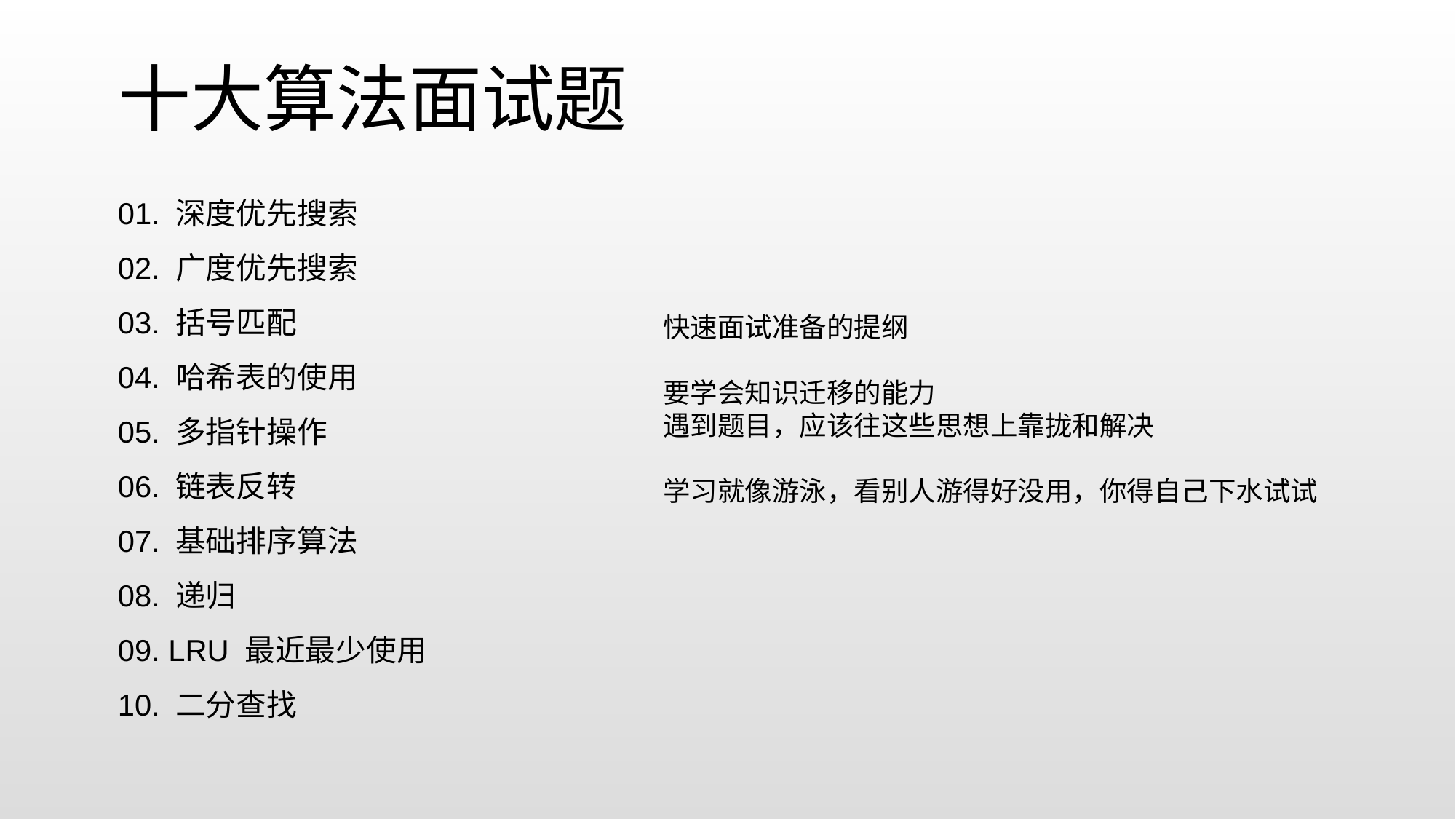

十大算法面试题
01. 深度优先搜索
02. 广度优先搜索
03. 括号匹配
04. 哈希表的使用
05. 多指针操作
06. 链表反转
07. 基础排序算法
08. 递归
09. LRU 最近最少使用
10. 二分查找
快速面试准备的提纲

要学会知识迁移的能力
遇到题目，应该往这些思想上靠拢和解决

学习就像游泳，看别人游得好没用，你得自己下水试试